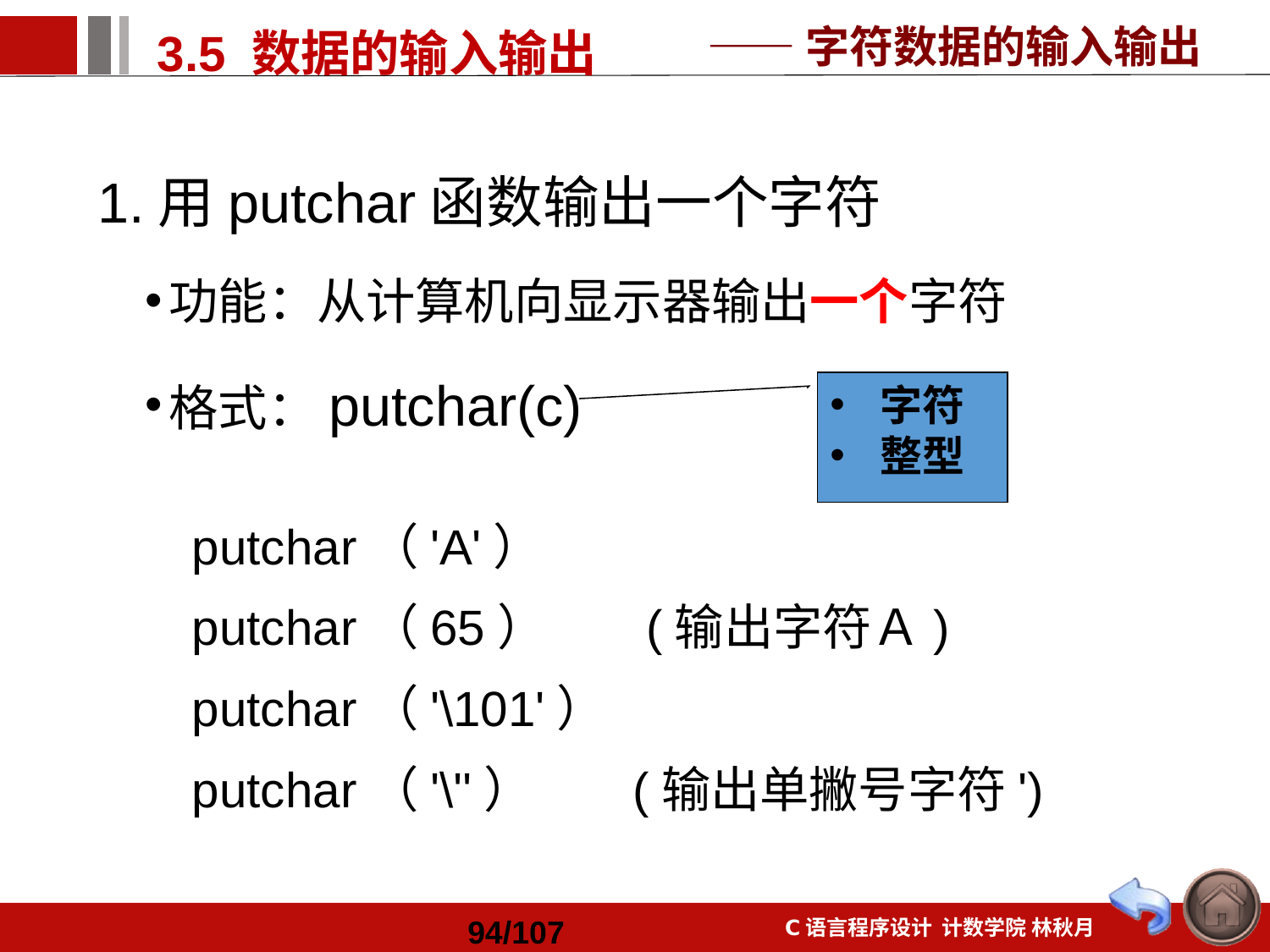

——字符数据的输入输出
1.用putchar函数输出一个字符
功能：从计算机向显示器输出一个字符
格式：putchar(c)
 字符
 整型
putchar（'A'）
putchar（65）        (输出字符Ａ)
putchar（'\101'）
putchar（'\''）        (输出单撇号字符')